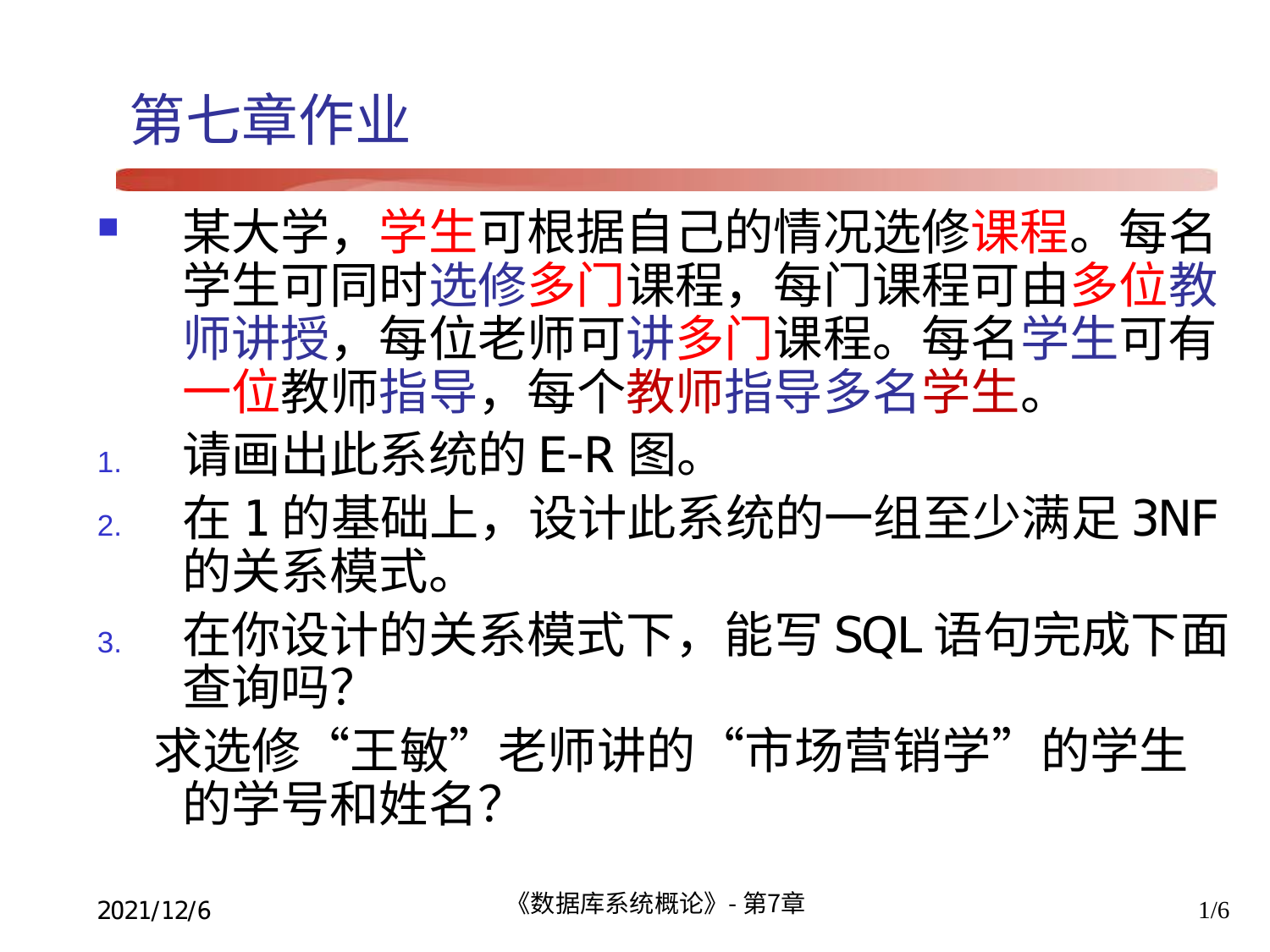

# 第七章作业
某大学，学生可根据自己的情况选修课程。每名学生可同时选修多门课程，每门课程可由多位教师讲授，每位老师可讲多门课程。每名学生可有一位教师指导，每个教师指导多名学生。
请画出此系统的E-R图。
在1的基础上，设计此系统的一组至少满足3NF的关系模式。
在你设计的关系模式下，能写SQL语句完成下面查询吗？
    求选修“王敏”老师讲的“市场营销学”的学生的学号和姓名？
《数据库系统概论》- 第7章
1/6
2021/12/6